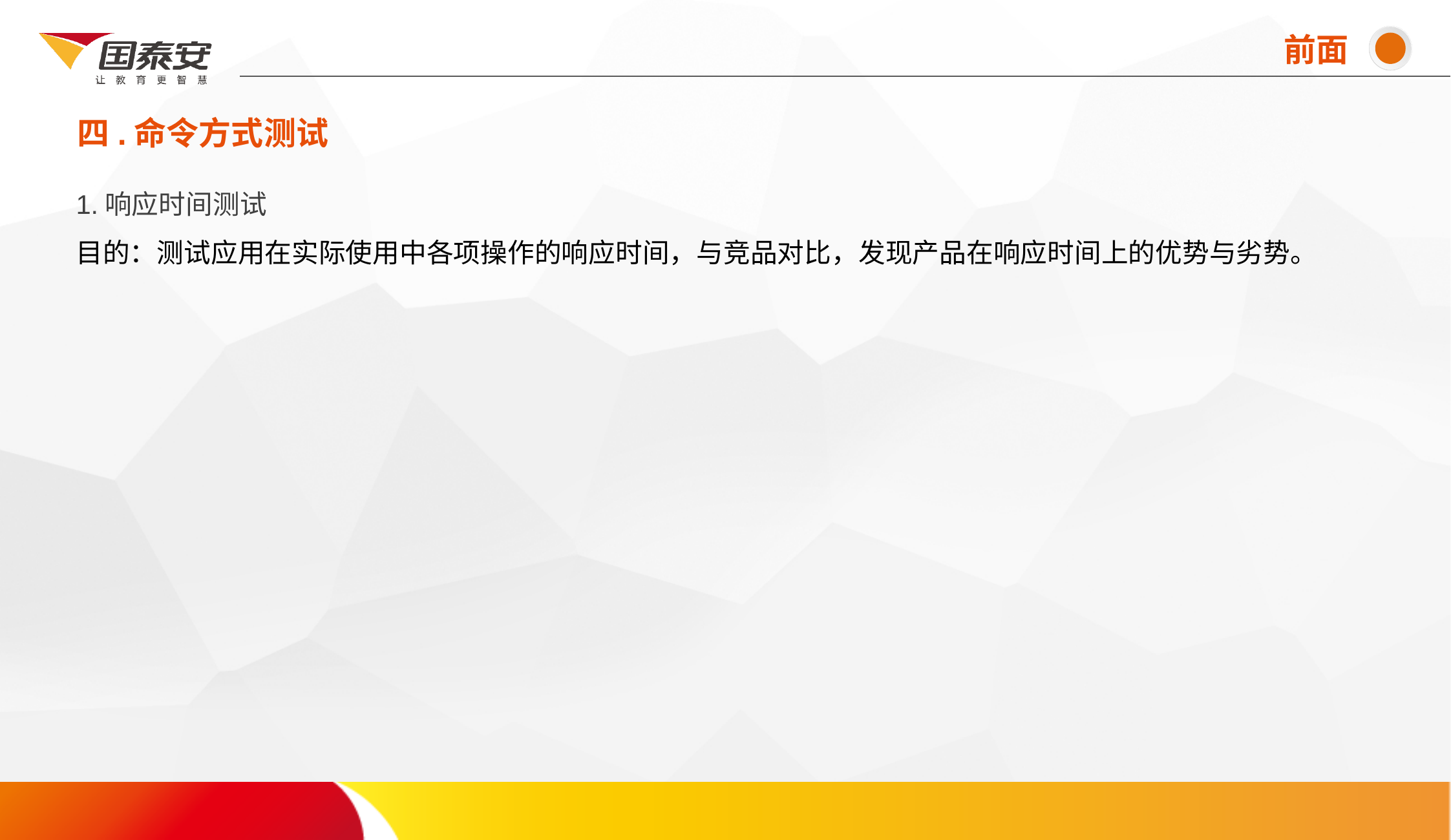

前面
四.命令方式测试
# 1.响应时间测试 目的：测试应用在实际使用中各项操作的响应时间，与竞品对比，发现产品在响应时间上的优势与劣势。